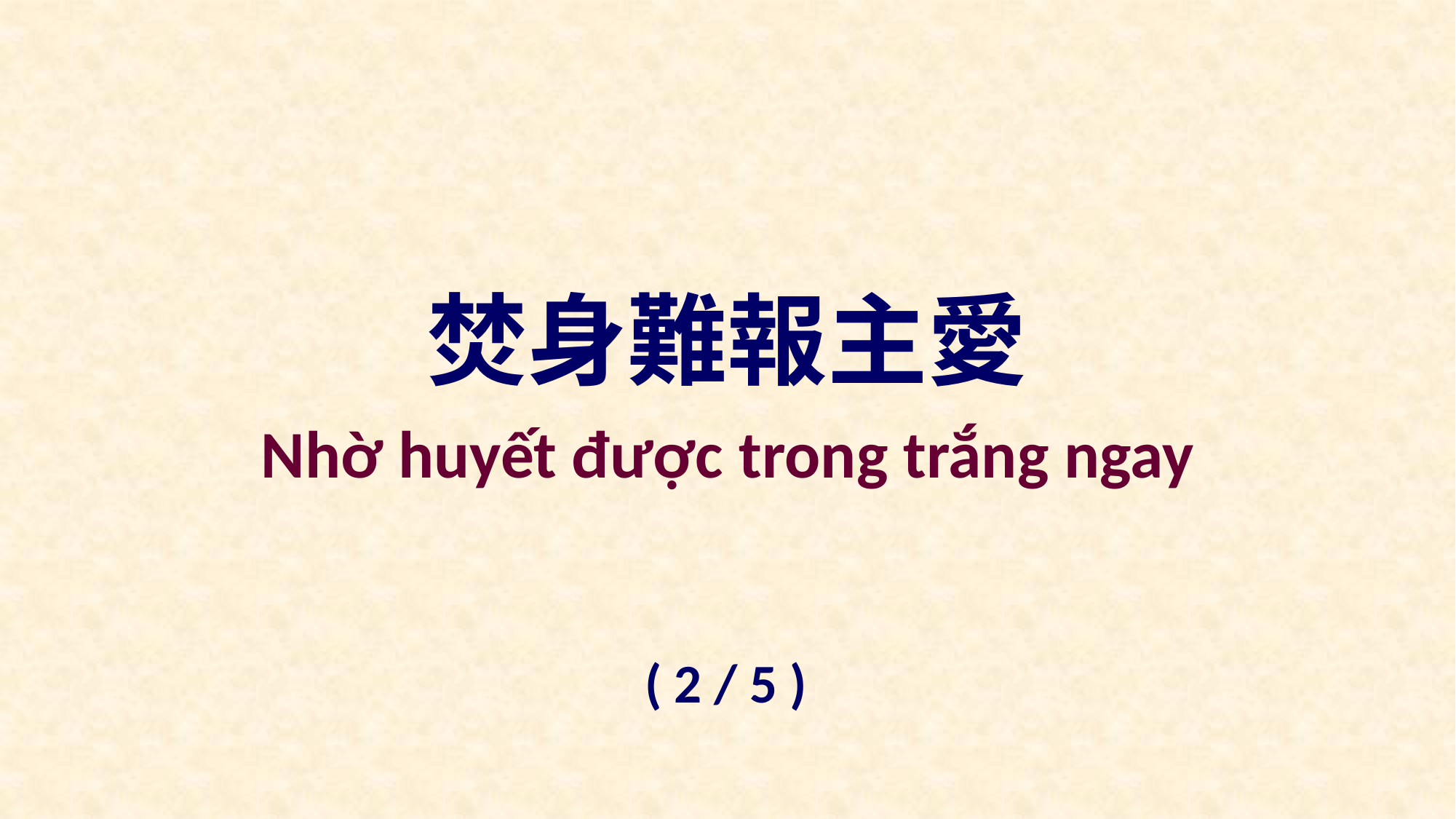

焚身難報主愛
Nhờ huyết được trong trắng ngay
( 2 / 5 )